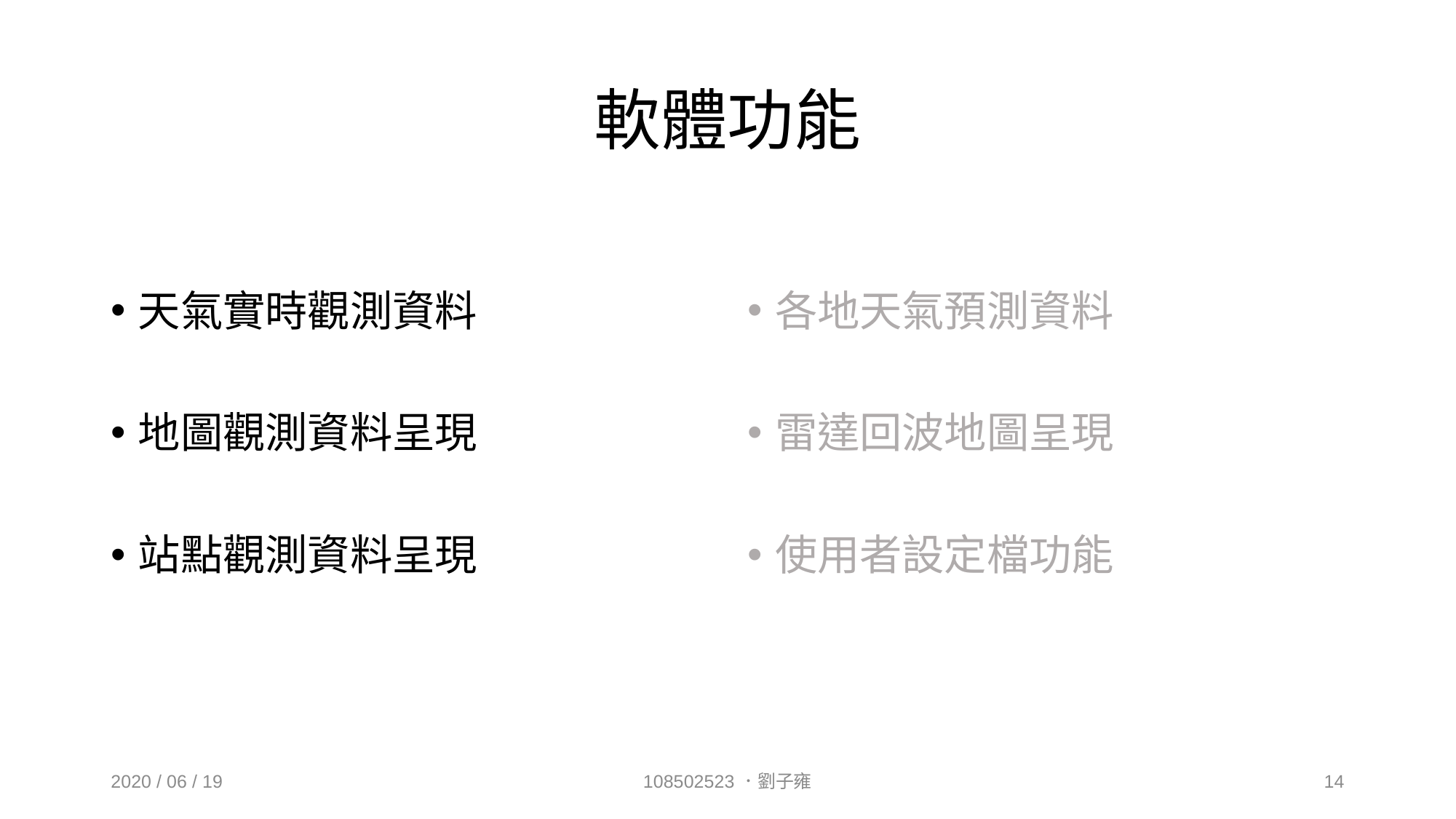

# 軟體功能

天氣實時觀測資料

地圖觀測資料呈現

站點觀測資料呈現

各地天氣預測資料

雷達回波地圖呈現

使用者設定檔功能
2020 / 06 / 19
108502523．劉子雍
14